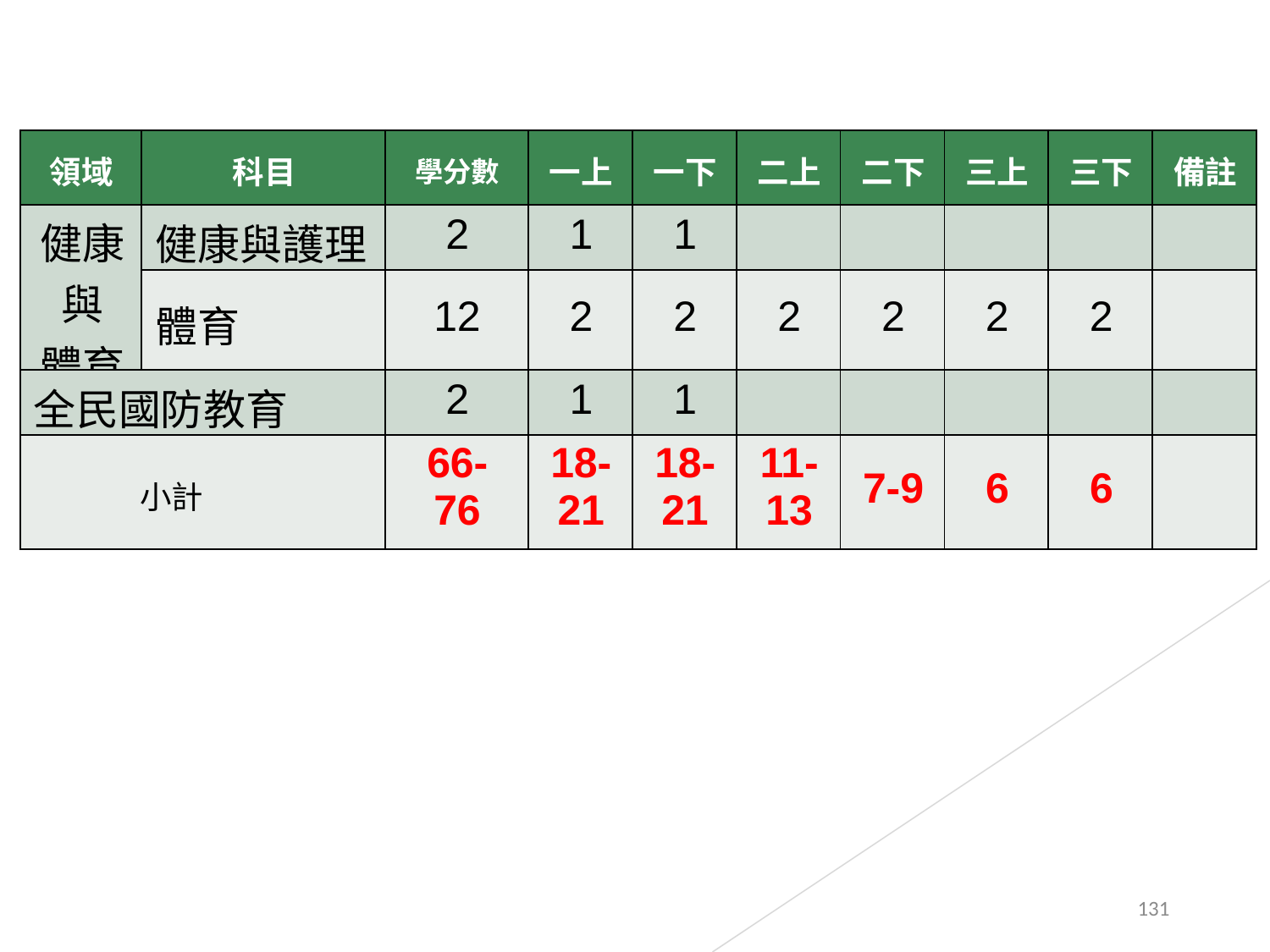

#
| 領域 | 科目 | 學分數 | 一上 | 一下 | 二上 | 二下 | 三上 | 三下 | 備註 |
| --- | --- | --- | --- | --- | --- | --- | --- | --- | --- |
| 健康 與 體育 | 健康與護理 | 2 | 1 | 1 |  |  |  |  |  |
|  | 體育 | 12 | 2 | 2 | 2 | 2 | 2 | 2 |  |
| 全民國防教育 |  | 2 | 1 | 1 |  |  |  |  |  |
| 小計 |  | 66- 76 | 18- 21 | 18- 21 | 11- 13 | 7-9 | 6 | 6 |  |

131
30